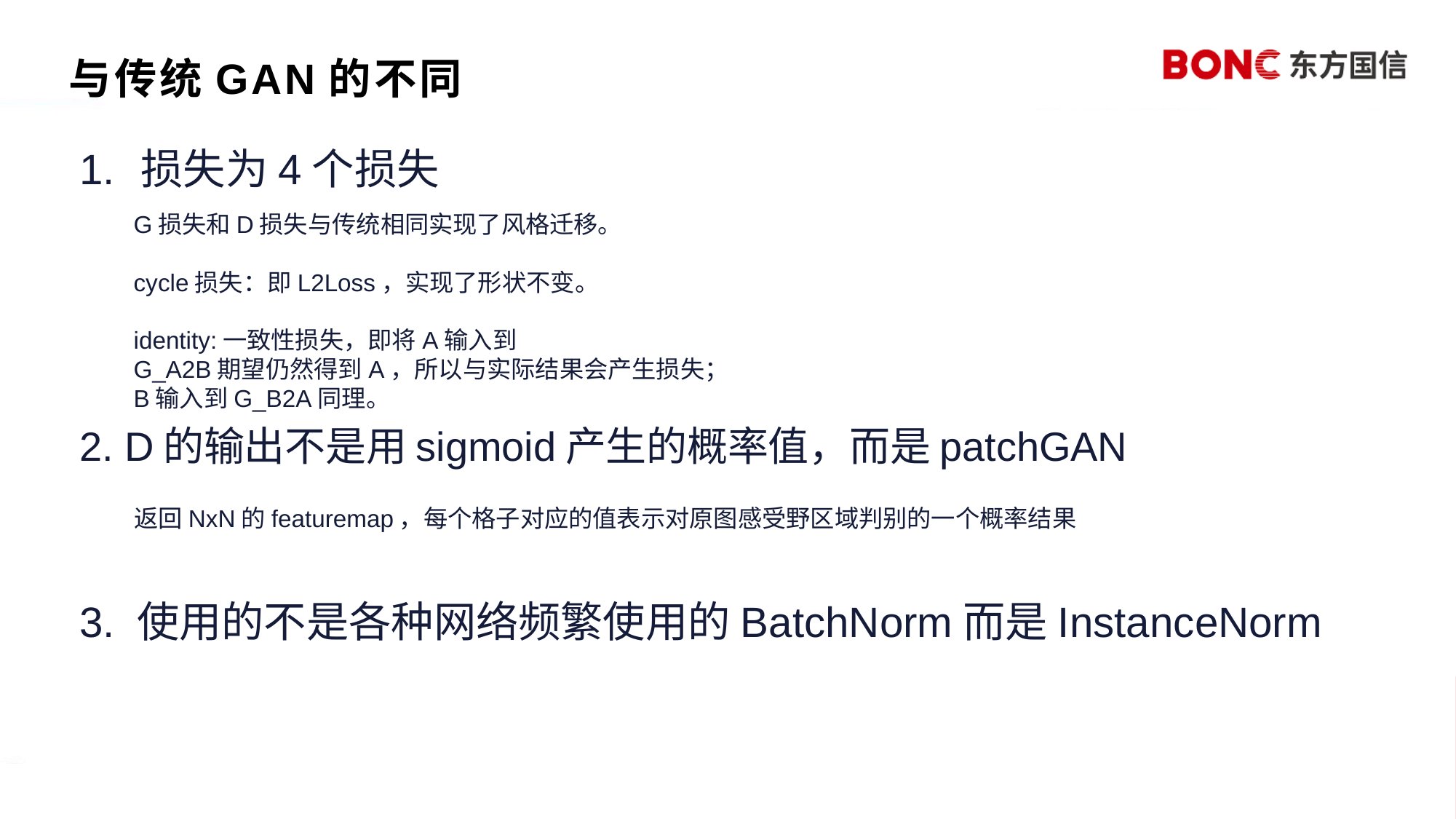

# 与传统GAN的不同
损失为4个损失

        G损失和D损失与传统相同实现了风格迁移。

        cycle损失：即L2Loss，实现了形状不变。

        identity:一致性损失，即将A输入到
        G_A2B期望仍然得到A，所以与实际结果会产生损失；
        B输入到G_B2A同理。

2. D的输出不是用sigmoid产生的概率值，而是patchGAN

返回NxN的featuremap，每个格子对应的值表示对原图感受野区域判别的一个概率结果
3. 使用的不是各种网络频繁使用的BatchNorm而是InstanceNorm